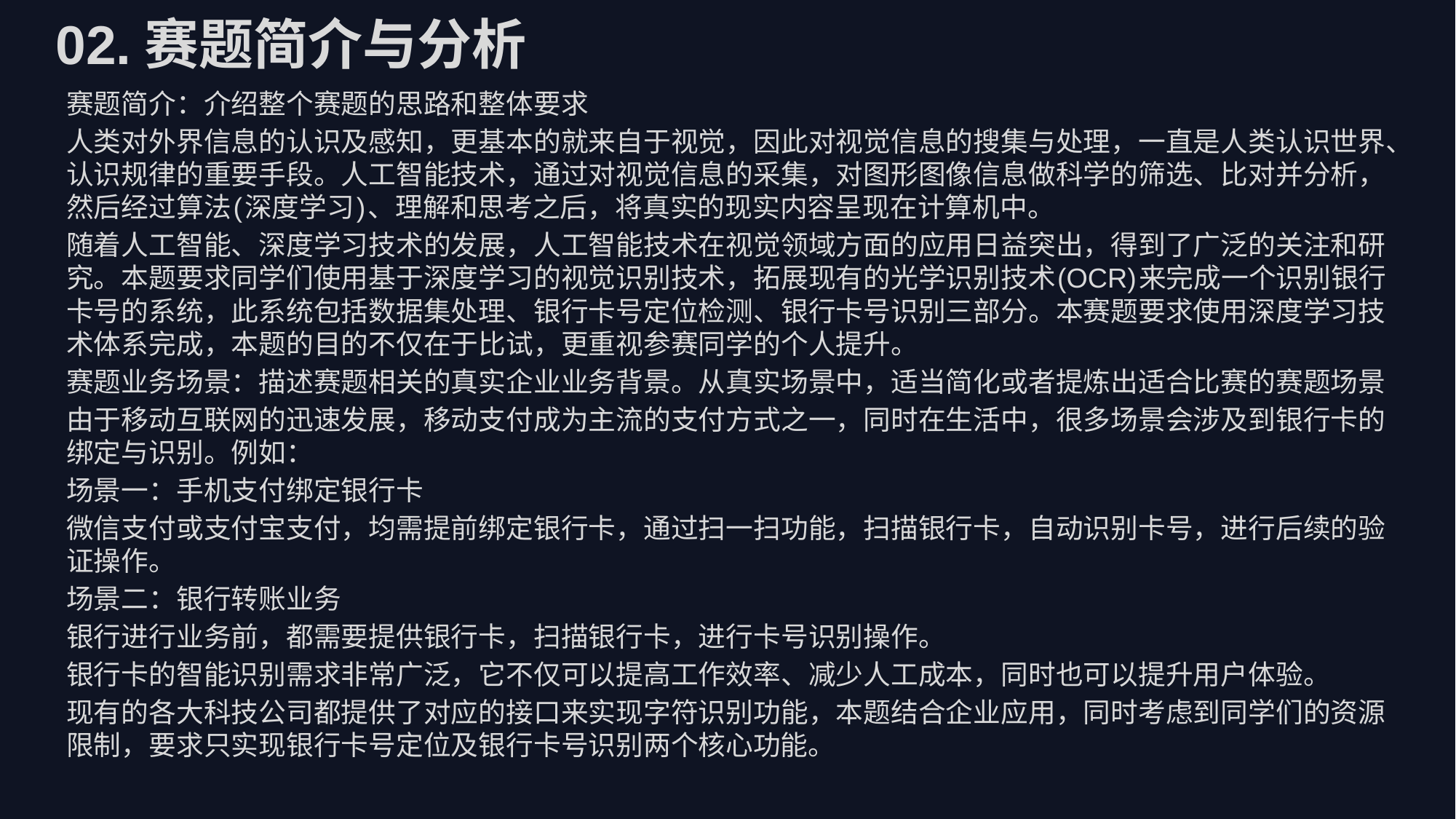

02.赛题简介与分析
赛题简介：介绍整个赛题的思路和整体要求
人类对外界信息的认识及感知，更基本的就来自于视觉，因此对视觉信息的搜集与处理，一直是人类认识世界、认识规律的重要手段。人工智能技术，通过对视觉信息的采集，对图形图像信息做科学的筛选、比对并分析，然后经过算法(深度学习)、理解和思考之后，将真实的现实内容呈现在计算机中。
随着人工智能、深度学习技术的发展，人工智能技术在视觉领域方面的应用日益突出，得到了广泛的关注和研究。本题要求同学们使用基于深度学习的视觉识别技术，拓展现有的光学识别技术(OCR)来完成一个识别银行卡号的系统，此系统包括数据集处理、银行卡号定位检测、银行卡号识别三部分。本赛题要求使用深度学习技术体系完成，本题的目的不仅在于比试，更重视参赛同学的个人提升。
赛题业务场景：描述赛题相关的真实企业业务背景。从真实场景中，适当简化或者提炼出适合比赛的赛题场景
由于移动互联网的迅速发展，移动支付成为主流的支付方式之一，同时在生活中，很多场景会涉及到银行卡的绑定与识别。例如：
场景一：手机支付绑定银行卡
微信支付或支付宝支付，均需提前绑定银行卡，通过扫一扫功能，扫描银行卡，自动识别卡号，进行后续的验证操作。
场景二：银行转账业务
银行进行业务前，都需要提供银行卡，扫描银行卡，进行卡号识别操作。
银行卡的智能识别需求非常广泛，它不仅可以提高工作效率、减少人工成本，同时也可以提升用户体验。
现有的各大科技公司都提供了对应的接口来实现字符识别功能，本题结合企业应用，同时考虑到同学们的资源限制，要求只实现银行卡号定位及银行卡号识别两个核心功能。